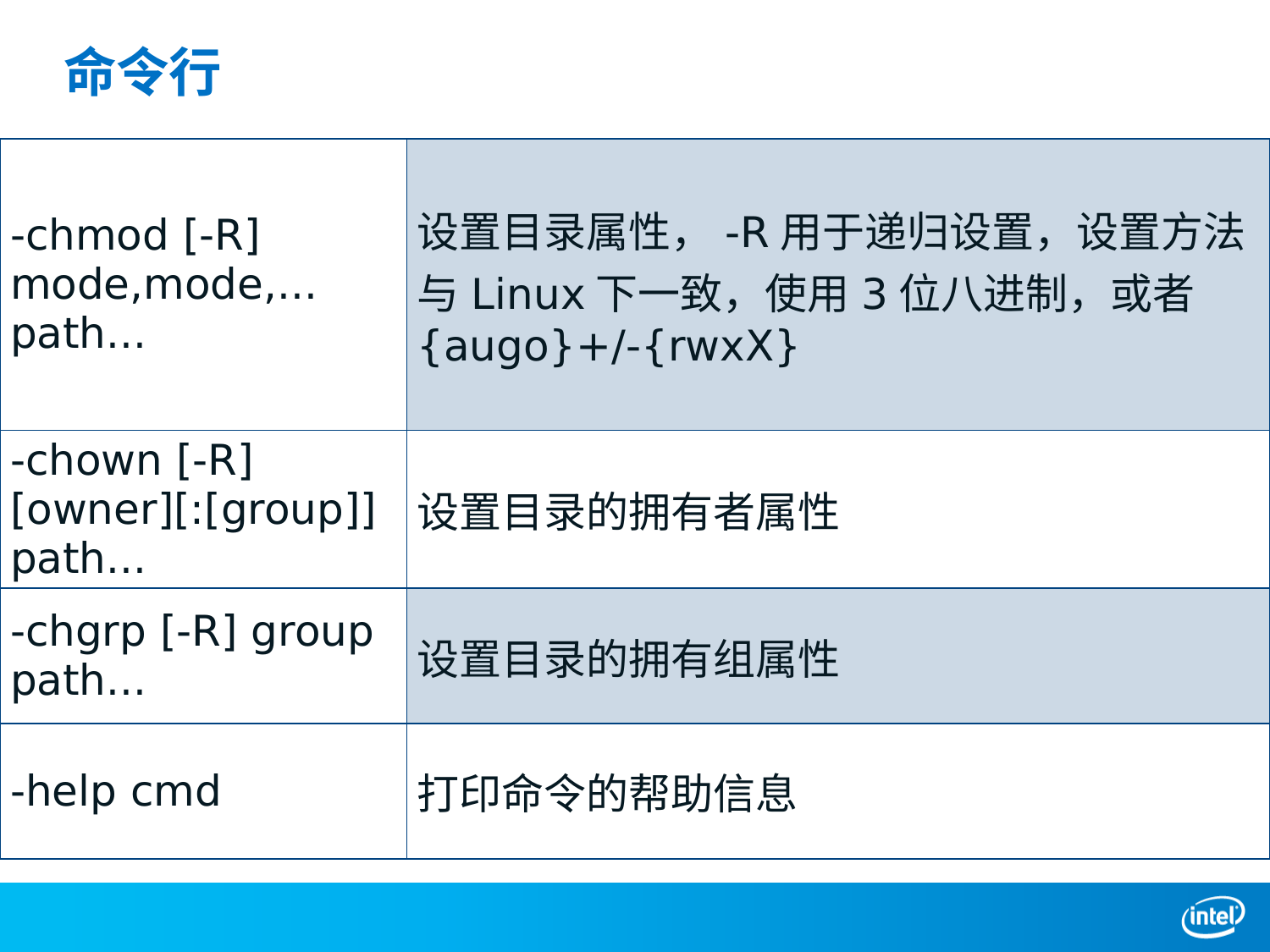

# 命令行
| -chmod [-R] mode,mode,... path... | 设置目录属性，-R用于递归设置，设置方法与Linux下一致，使用3位八进制，或者 {augo}+/-{rwxX} |
| --- | --- |
| -chown [-R] [owner][:[group]] path... | 设置目录的拥有者属性 |
| -chgrp [-R] group path... | 设置目录的拥有组属性 |
| -help cmd | 打印命令的帮助信息 |